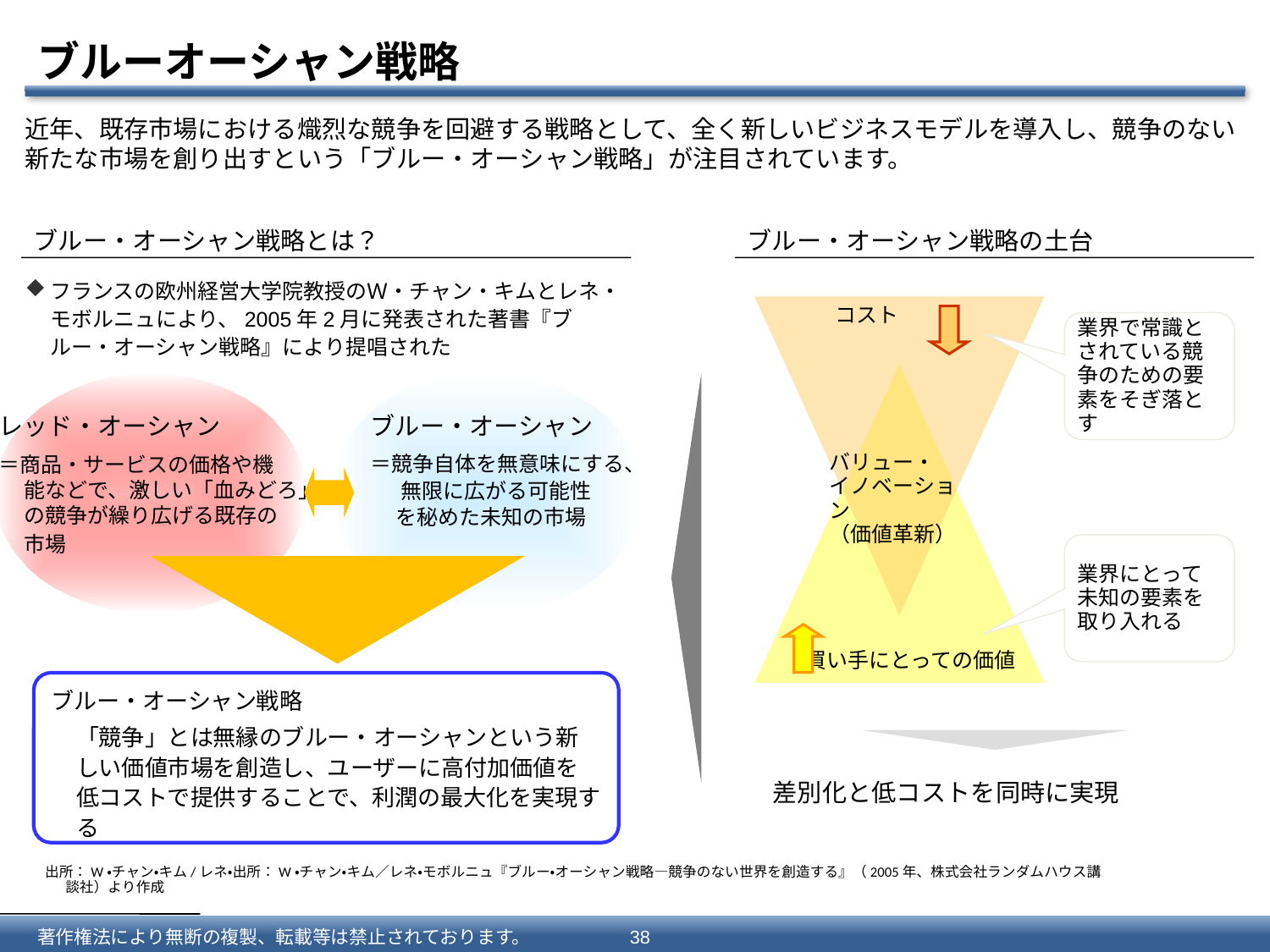

# ブルーオーシャン戦略
近年、既存市場における熾烈な競争を回避する戦略として、全く新しいビジネスモデルを導入し、競争のない新たな市場を創り出すという「ブルー・オーシャン戦略」が注目されています。
ブルー・オーシャン戦略とは？

ブルー・オーシャン戦略の土台

フランスの欧州経営大学院教授のＷ・チャン・キムとレネ・モボルニュにより、2005年2月に発表された著書『ブルー・オーシャン戦略』により提唱された
コスト

業界で常識とされている競争のための要素をそぎ落とす

レッド・オーシャン
＝商品・サービスの価格や機
 　能などで、激しい「血みどろ」
　 の競争が繰り広げる既存の
　 市場
ブルー・オーシャン
＝競争自体を無意味にする、
 　無限に広がる可能性
　 を秘めた未知の市場
バリュー・
イノベーション
（価値革新）

業界にとって未知の要素を取り入れる

買い手にとっての価値
ブルー・オーシャン戦略
「競争」とは無縁のブルー・オーシャンという新しい価値市場を創造し、ユーザーに高付加価値を低コストで提供することで、利潤の最大化を実現する

差別化と低コストを同時に実現
出所：W・チャン・キム/レネ・出所：W・チャン・キム／レネ・モボルニュ『ブルー・オーシャン戦略―競争のない世界を創造する』（2005年、株式会社ランダムハウス講談社）より作成